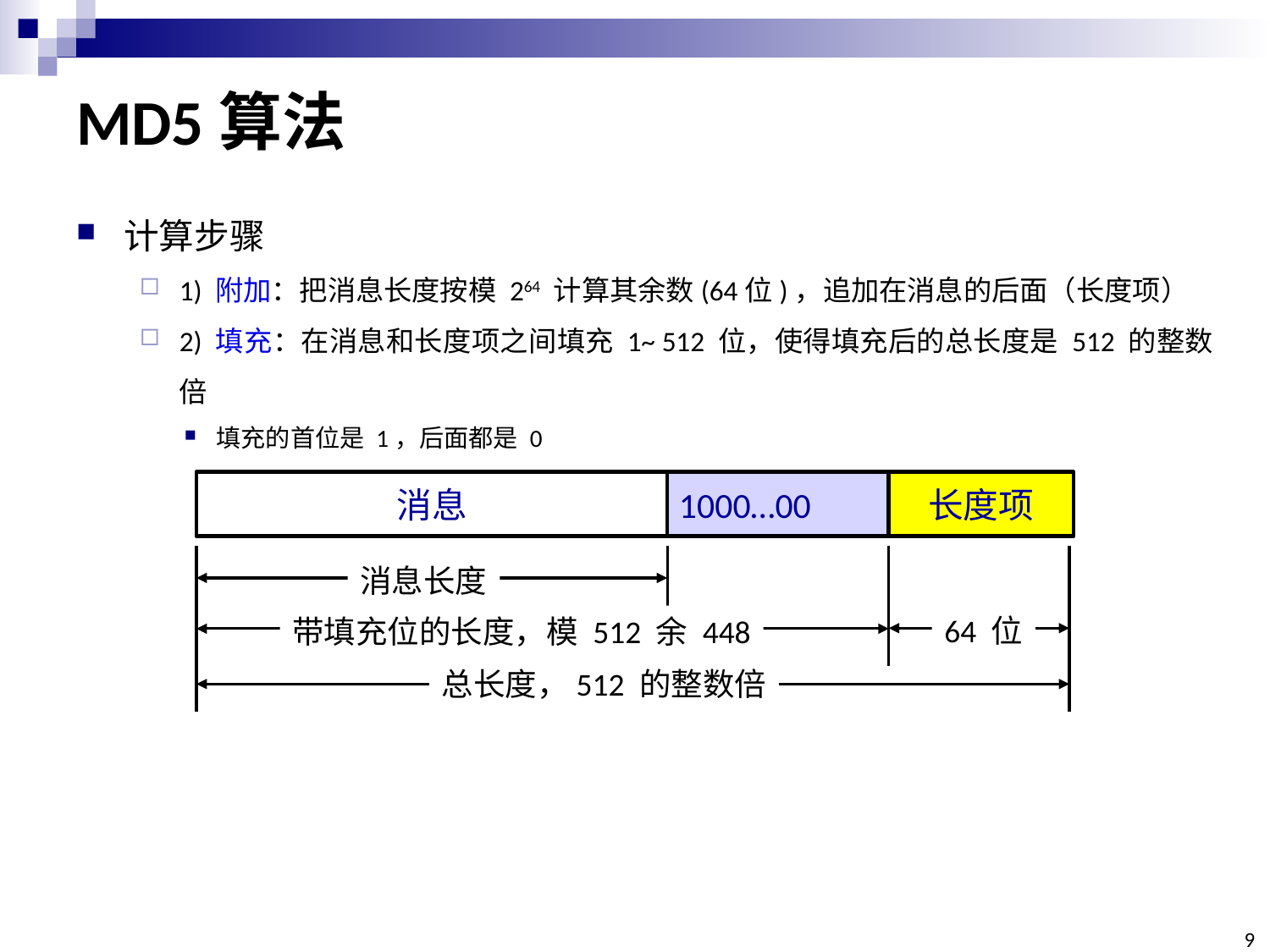

# MD5算法
计算步骤
1) 附加：把消息长度按模 264 计算其余数(64位)，追加在消息的后面（长度项）
2) 填充：在消息和长度项之间填充 1~ 512 位，使得填充后的总长度是 512 的整数倍
填充的首位是 1，后面都是 0
消息
1000…00
长度项
消息长度
64 位
带填充位的长度，模 512 余 448
总长度，512 的整数倍
9